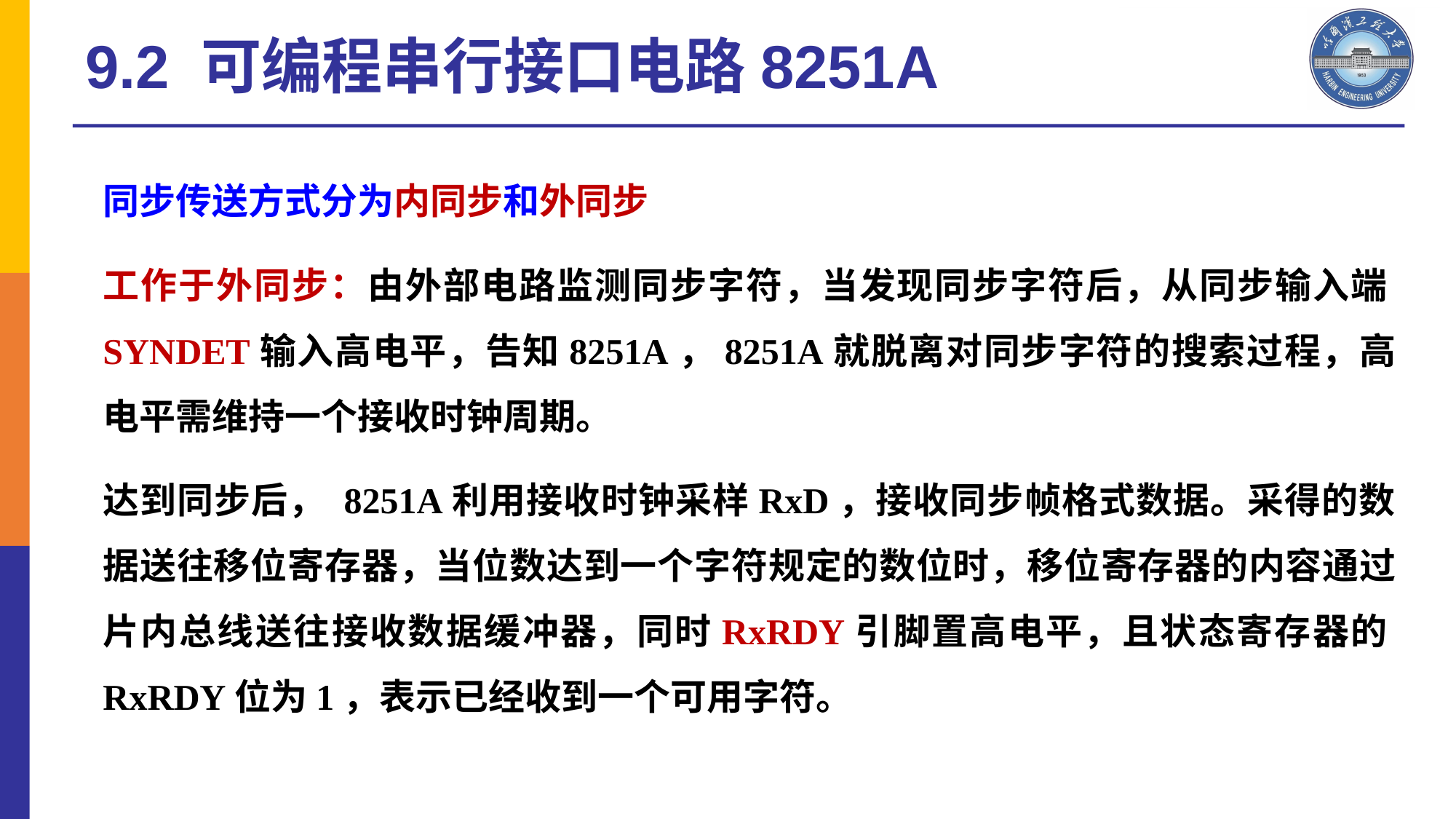

9.2 可编程串行接口电路8251A
同步传送方式分为内同步和外同步
工作于外同步：由外部电路监测同步字符，当发现同步字符后，从同步输入端SYNDET输入高电平，告知8251A，8251A就脱离对同步字符的搜索过程，高电平需维持一个接收时钟周期。
达到同步后， 8251A利用接收时钟采样RxD，接收同步帧格式数据。采得的数据送往移位寄存器，当位数达到一个字符规定的数位时，移位寄存器的内容通过片内总线送往接收数据缓冲器，同时RxRDY引脚置高电平，且状态寄存器的RxRDY位为1，表示已经收到一个可用字符。